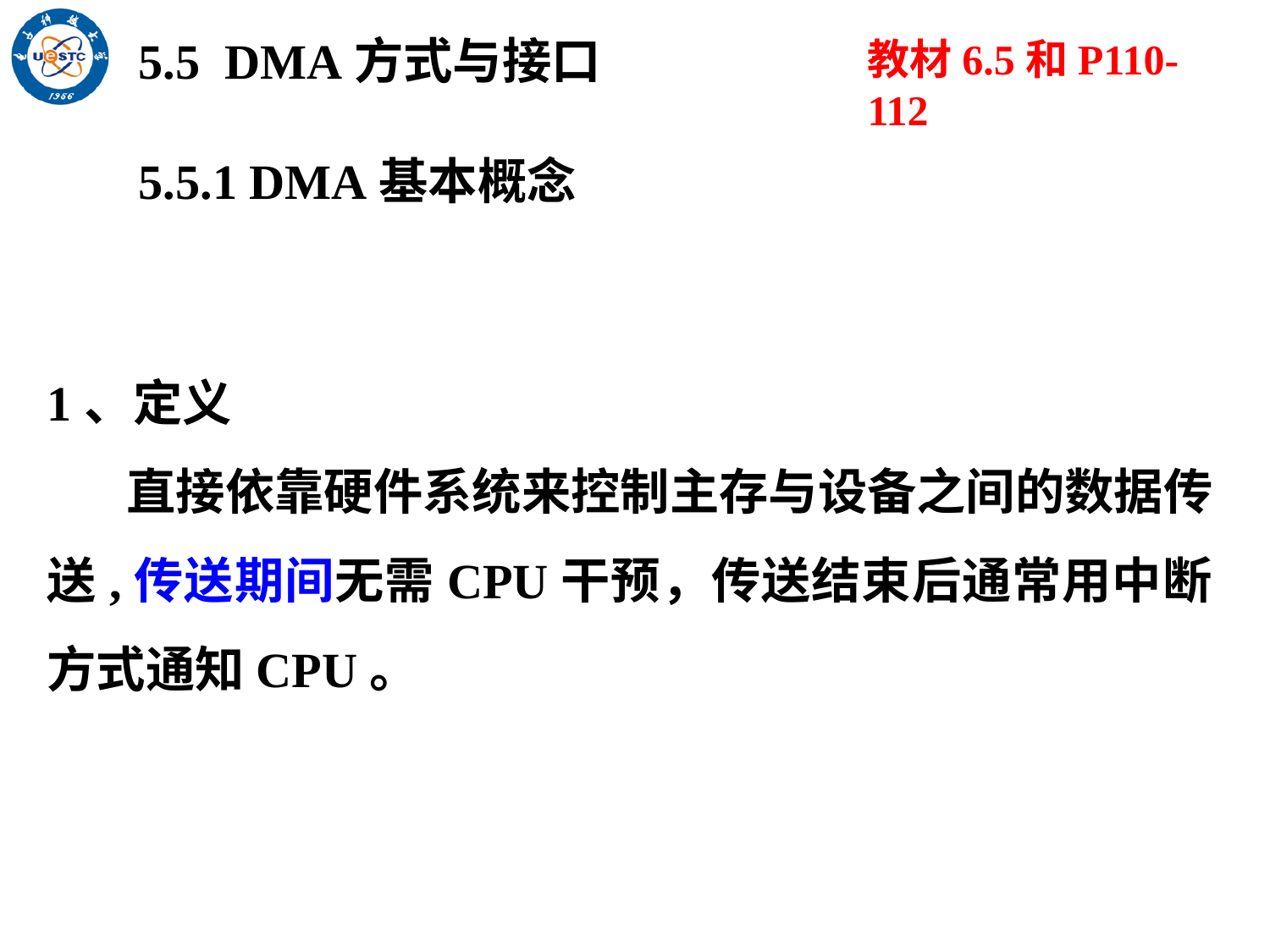

5.5  DMA方式与接口
教材6.5和P110-112
5.5.1 DMA基本概念
1、定义
      直接依靠硬件系统来控制主存与设备之间的数据传送,传送期间无需CPU干预，传送结束后通常用中断方式通知CPU。